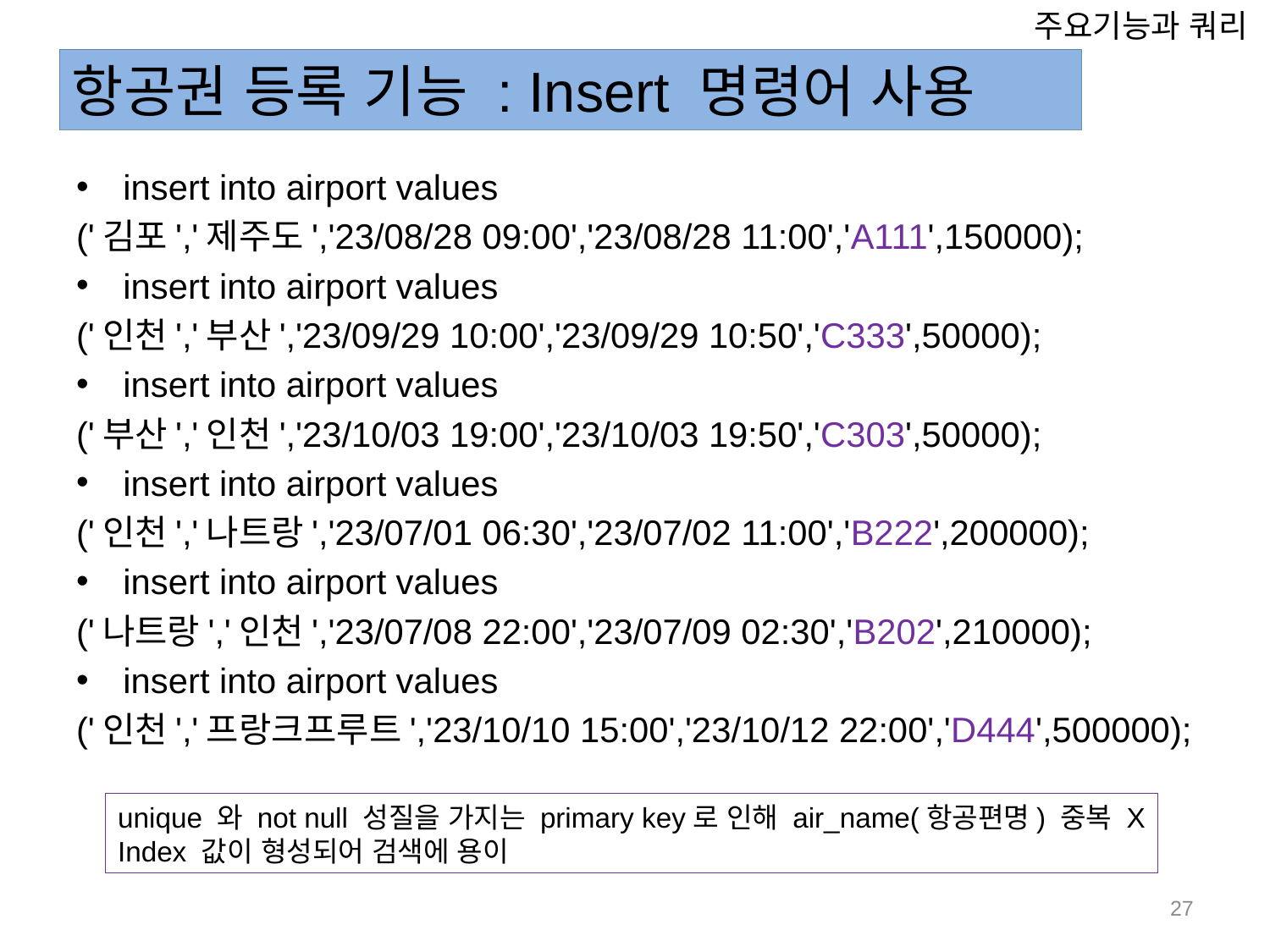

주요기능과 쿼리
항공권 등록 기능 : Insert 명령어 사용
insert into airport values
('김포','제주도','23/08/28 09:00','23/08/28 11:00','A111',150000);
insert into airport values
('인천','부산','23/09/29 10:00','23/09/29 10:50','C333',50000);
insert into airport values
('부산','인천','23/10/03 19:00','23/10/03 19:50','C303',50000);
insert into airport values
('인천','나트랑','23/07/01 06:30','23/07/02 11:00','B222',200000);
insert into airport values
('나트랑','인천','23/07/08 22:00','23/07/09 02:30','B202',210000);
insert into airport values
('인천','프랑크프루트','23/10/10 15:00','23/10/12 22:00','D444',500000);

unique 와 not null 성질을 가지는 primary key로 인해 air_name(항공편명) 중복 X
Index 값이 형성되어 검색에 용이
27